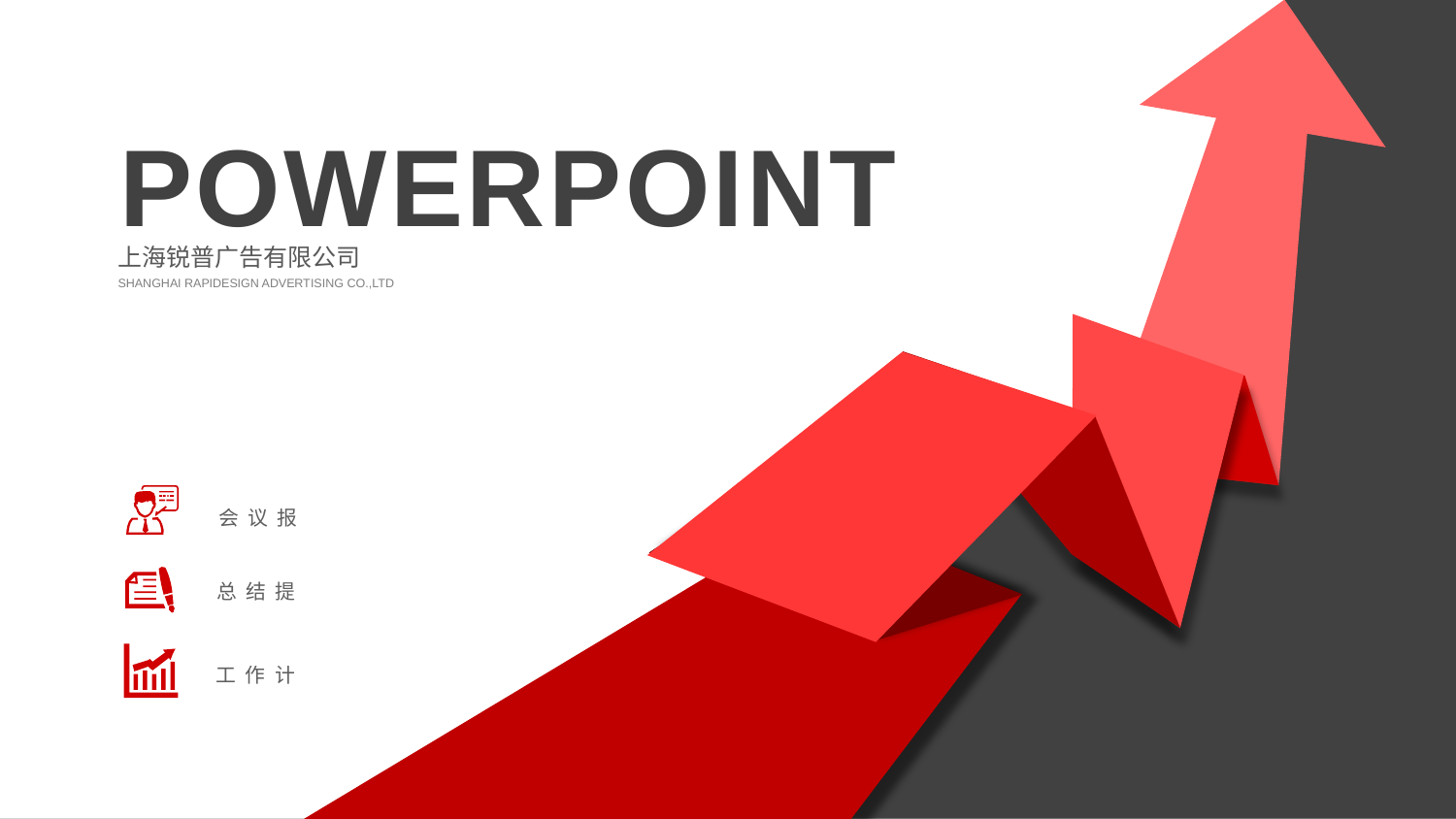

POWERPOINT
上海锐普广告有限公司
SHANGHAI RAPIDESIGN ADVERTISING CO.,LTD

会议报告

总结提案

工作计划